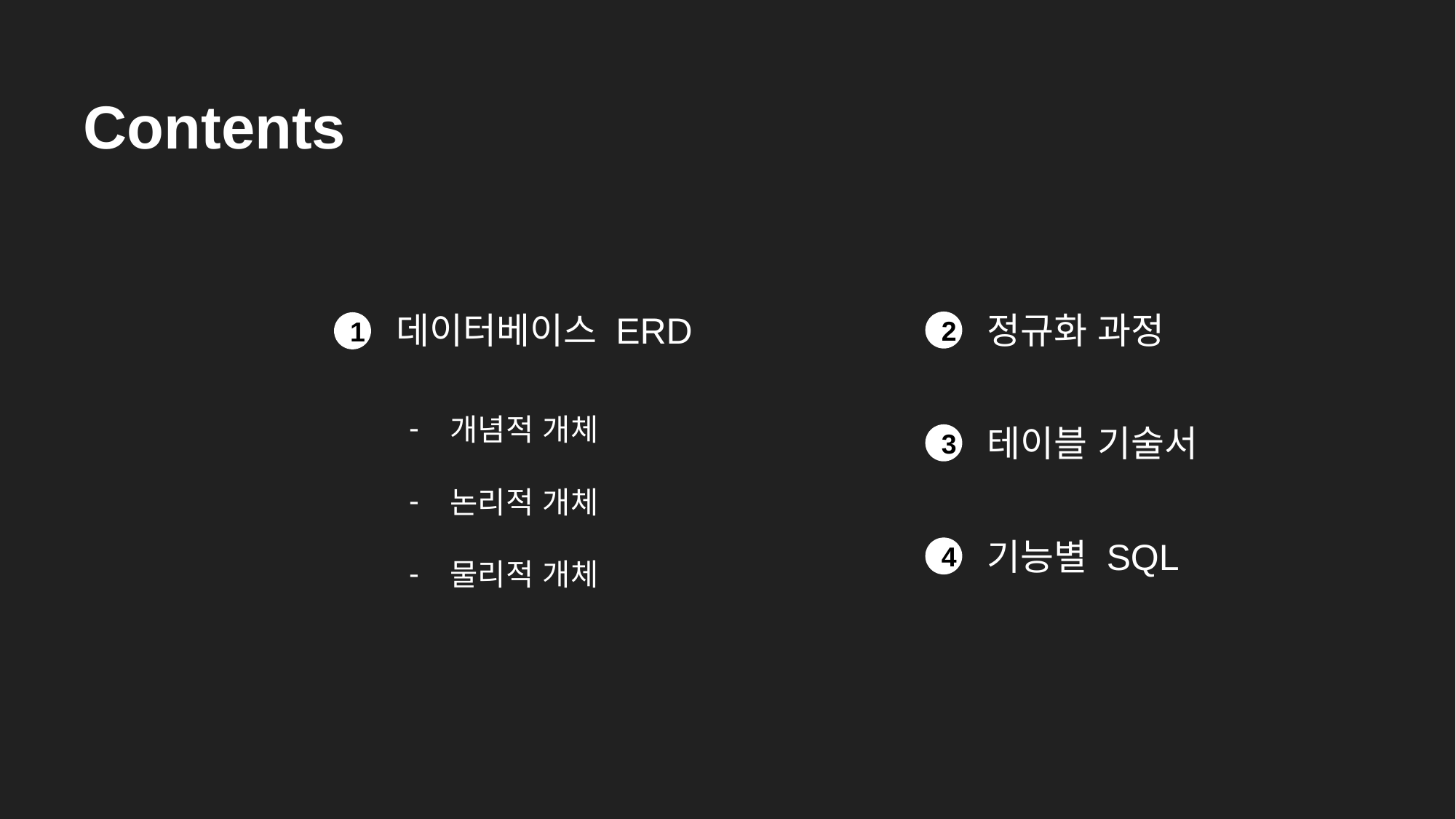

Contents
데이터베이스 ERD
1
개념적 개체
논리적 개체
물리적 개체
정규화 과정
2
3
4
테이블 기술서
기능별 SQL